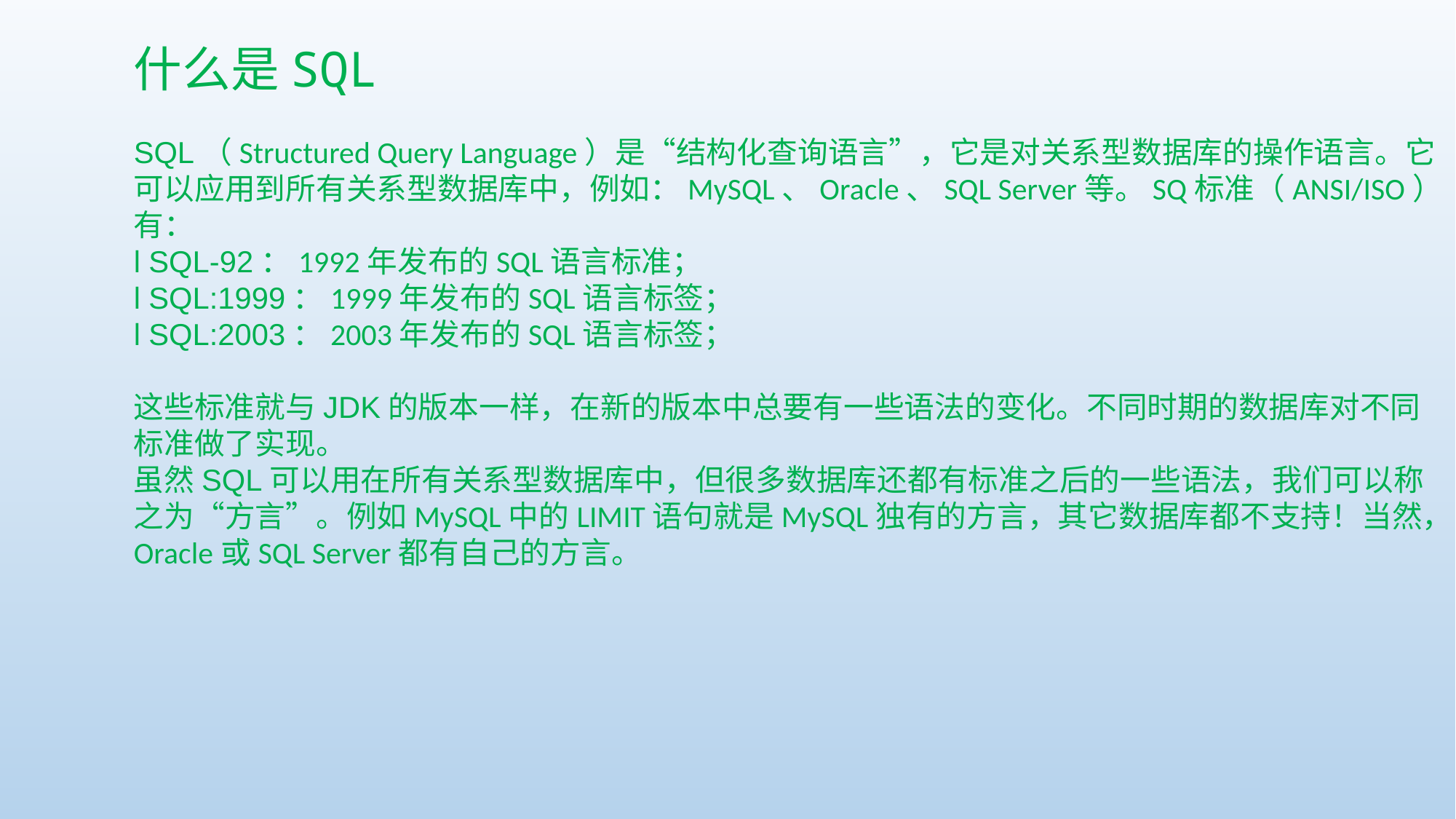

什么是SQL

SQL（Structured Query Language）是“结构化查询语言”，它是对关系型数据库的操作语言。它可以应用到所有关系型数据库中，例如：MySQL、Oracle、SQL Server等。SQ标准（ANSI/ISO）有：
l SQL-92：1992年发布的SQL语言标准；
l SQL:1999：1999年发布的SQL语言标签；
l SQL:2003：2003年发布的SQL语言标签；

这些标准就与JDK的版本一样，在新的版本中总要有一些语法的变化。不同时期的数据库对不同标准做了实现。
虽然SQL可以用在所有关系型数据库中，但很多数据库还都有标准之后的一些语法，我们可以称之为“方言”。例如MySQL中的LIMIT语句就是MySQL独有的方言，其它数据库都不支持！当然，Oracle或SQL Server都有自己的方言。